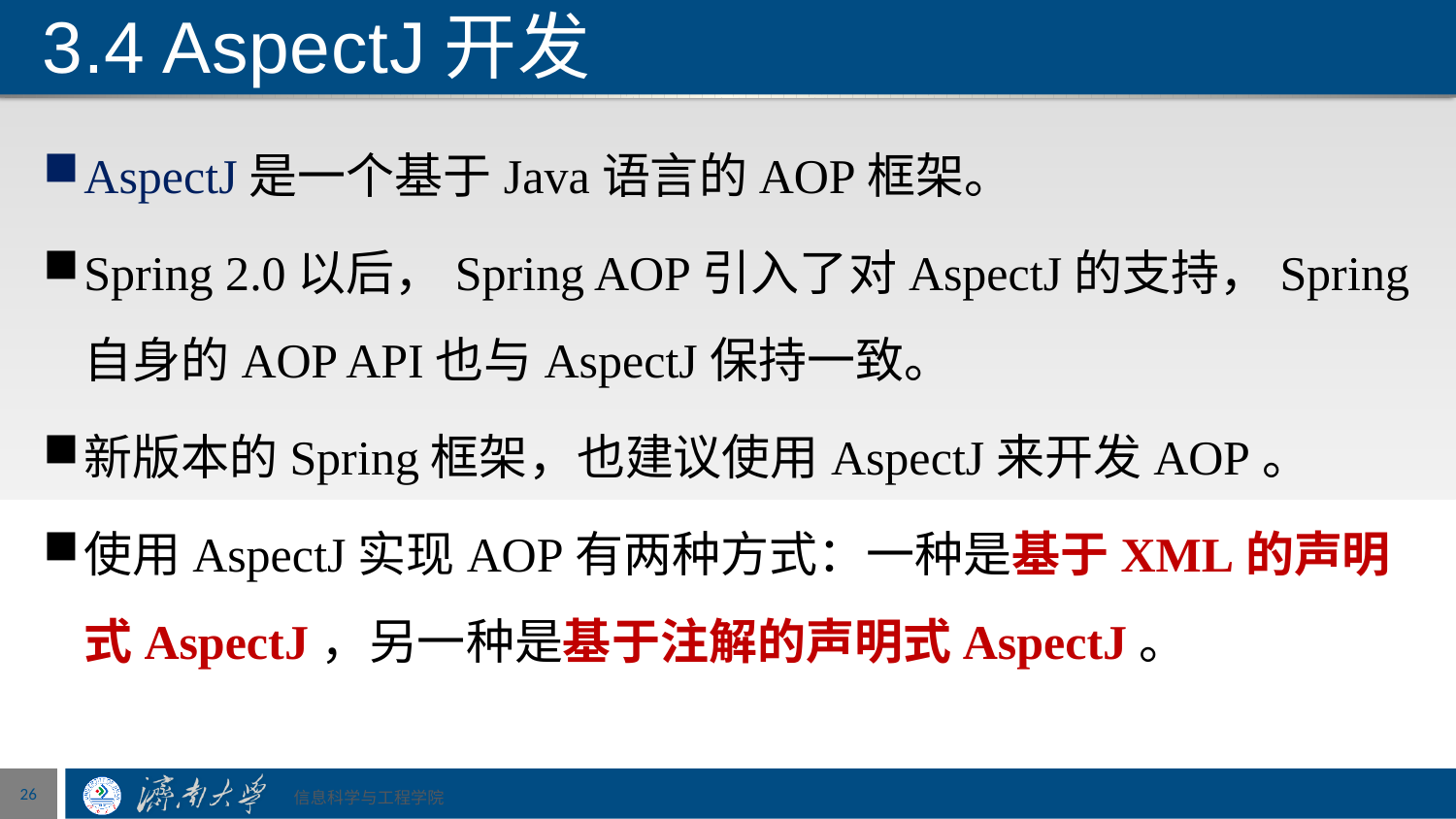

# 3.4 AspectJ开发
AspectJ是一个基于Java语言的AOP框架。
Spring 2.0以后，Spring AOP引入了对AspectJ的支持，Spring自身的AOP API也与AspectJ保持一致。
新版本的Spring框架，也建议使用AspectJ来开发AOP。
使用AspectJ实现AOP有两种方式：一种是基于XML的声明式AspectJ，另一种是基于注解的声明式AspectJ。